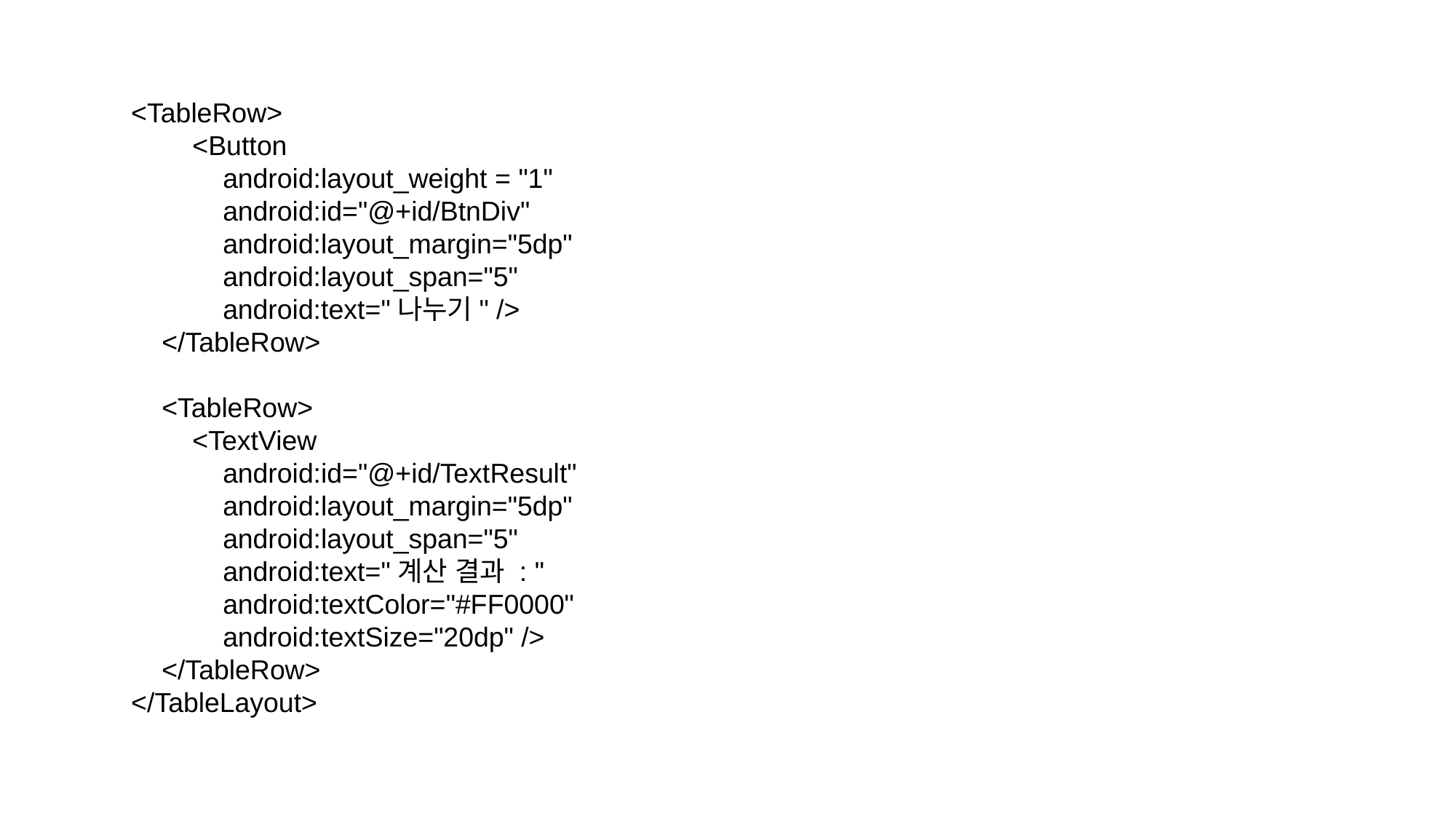

<TableRow>
        <Button
            android:layout_weight = "1"
            android:id="@+id/BtnDiv"
            android:layout_margin="5dp"
            android:layout_span="5"
            android:text="나누기" />
    </TableRow>

    <TableRow>
        <TextView
            android:id="@+id/TextResult"
            android:layout_margin="5dp"
            android:layout_span="5"
            android:text="계산 결과 : "
            android:textColor="#FF0000"
            android:textSize="20dp" />
    </TableRow>
</TableLayout>